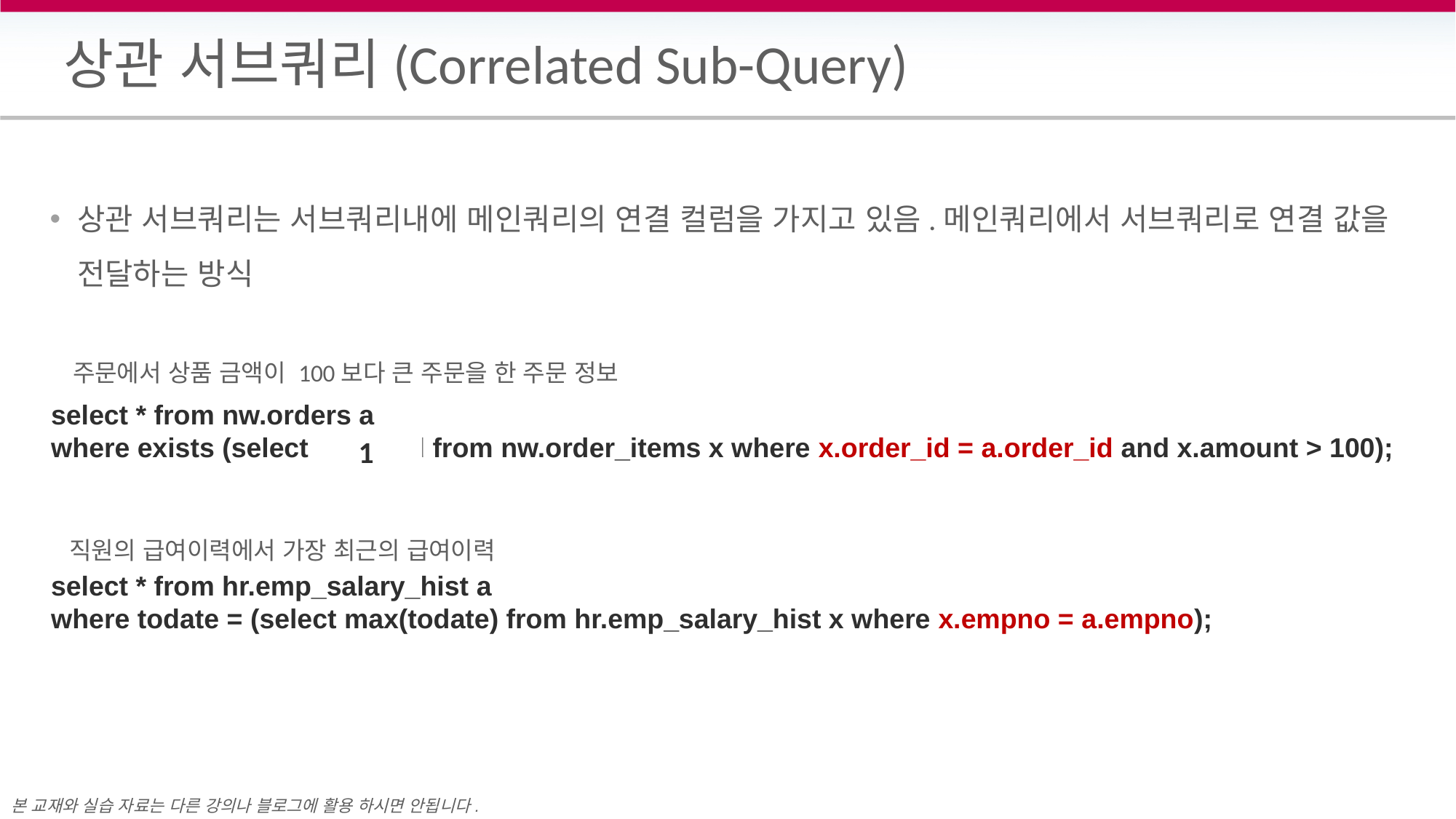

# 상관 서브쿼리(Correlated Sub-Query)
상관 서브쿼리는 서브쿼리내에 메인쿼리의 연결 컬럼을 가지고 있음.메인쿼리에서 서브쿼리로 연결 값을 전달하는 방식
주문에서 상품 금액이 100보다 큰 주문을 한 주문 정보
select * from nw.orders a
where exists (select order_id from nw.order_items x where x.order_id = a.order_id and x.amount > 100);
1
직원의 급여이력에서 가장 최근의 급여이력
select * from hr.emp_salary_hist a
where todate = (select max(todate) from hr.emp_salary_hist x where x.empno = a.empno);